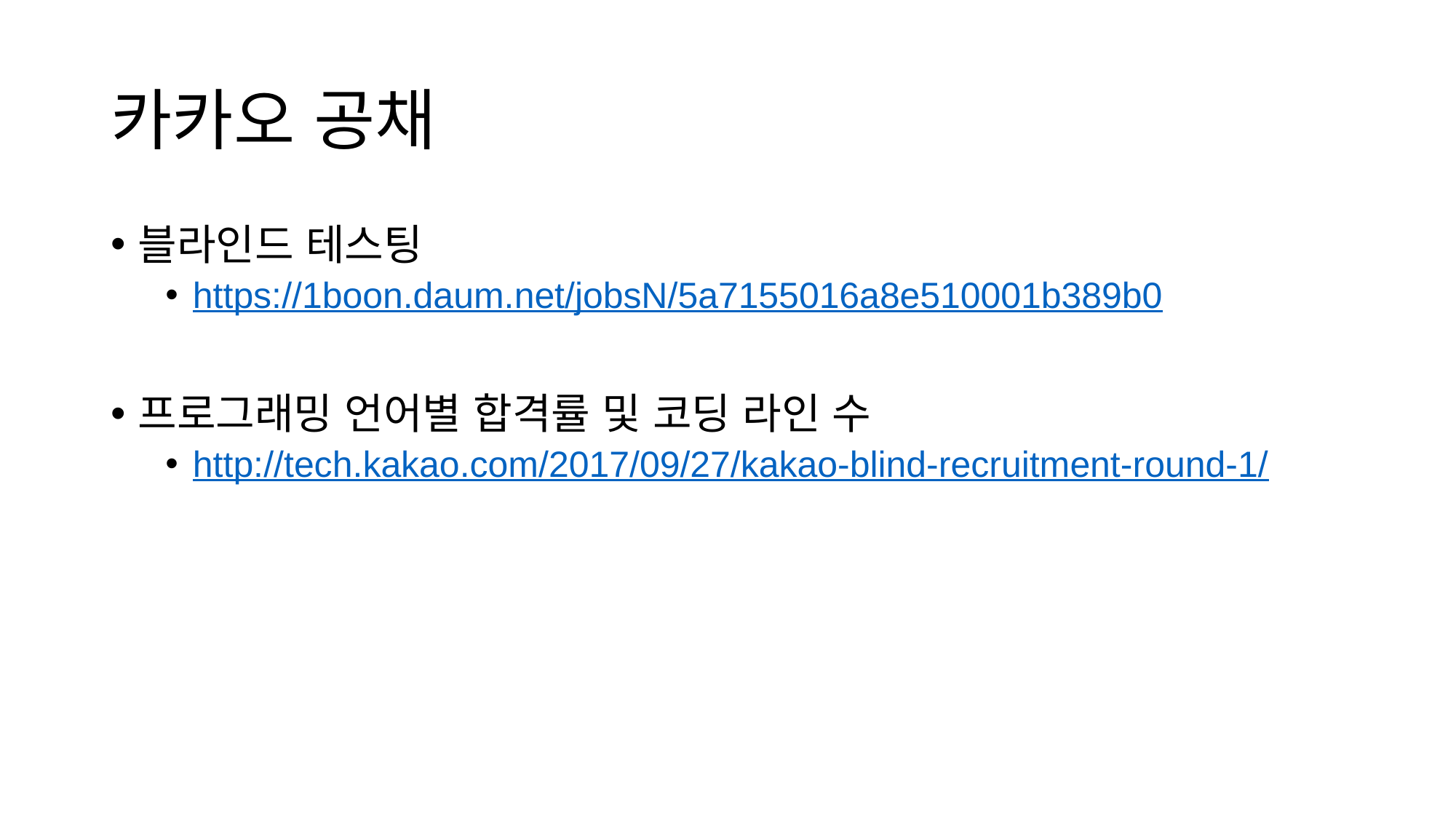

# 카카오 공채
블라인드 테스팅
https://1boon.daum.net/jobsN/5a7155016a8e510001b389b0

프로그래밍 언어별 합격률 및 코딩 라인 수
http://tech.kakao.com/2017/09/27/kakao-blind-recruitment-round-1/